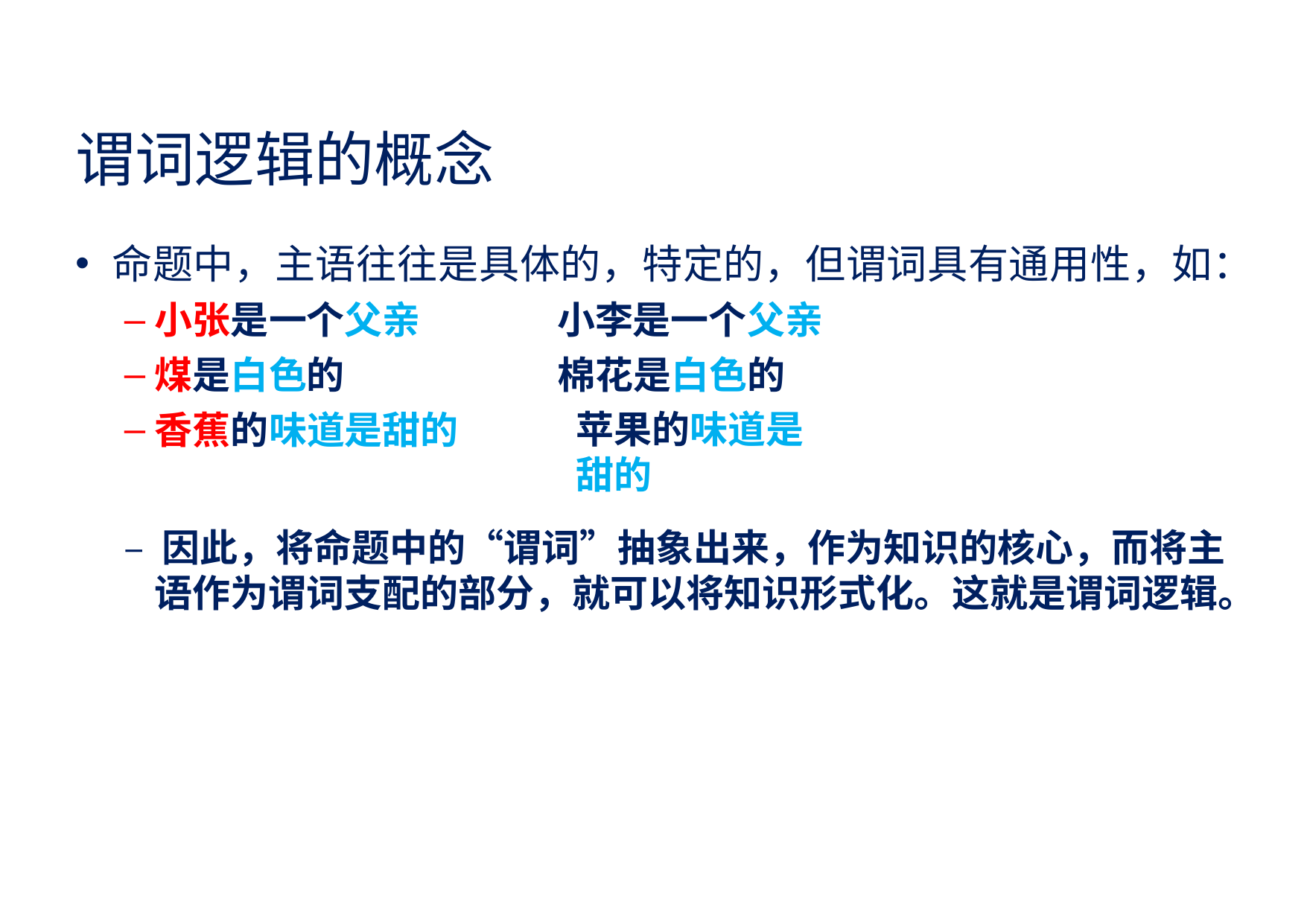

# 谓词逻辑的概念
命题中，主语往往是具体的，特定的，但谓词具有通用性，如：
小张是一个父亲
煤是白色的
香蕉的味道是甜的
小李是一个父亲 棉花是白色的
苹果的味道是甜的
– 因此，将命题中的“谓词”抽象出来，作为知识的核心，而将主 语作为谓词支配的部分，就可以将知识形式化。这就是谓词逻辑。
19